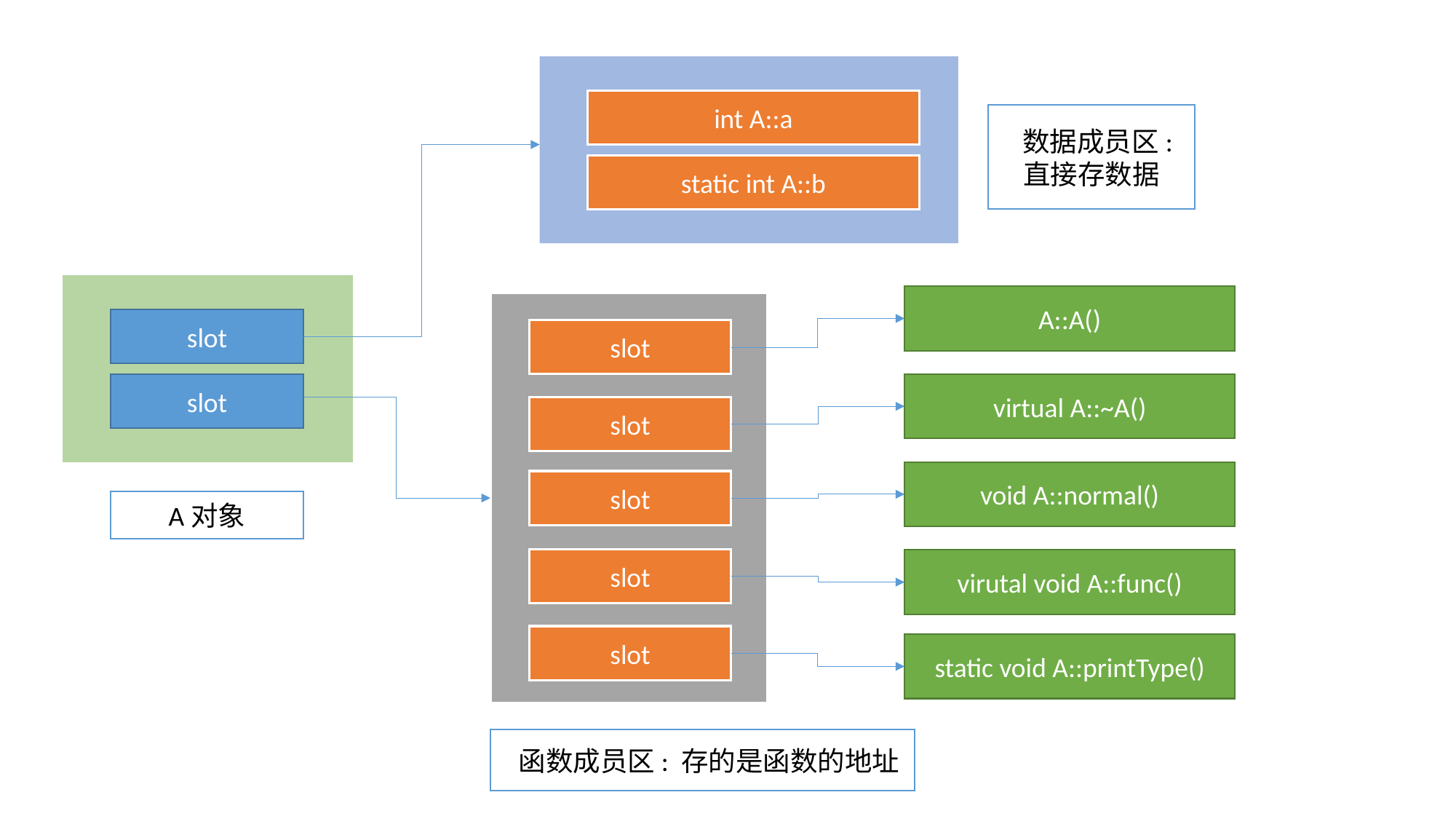

int A::a
 数据成员区:
直接存数据
static int A::b

A::A()

slot
slot
slot
virtual A::~A()
slot
void A::normal()
slot
A对象
slot
virutal void A::func()
slot
static void A::printType()
 函数成员区: 存的是函数的地址